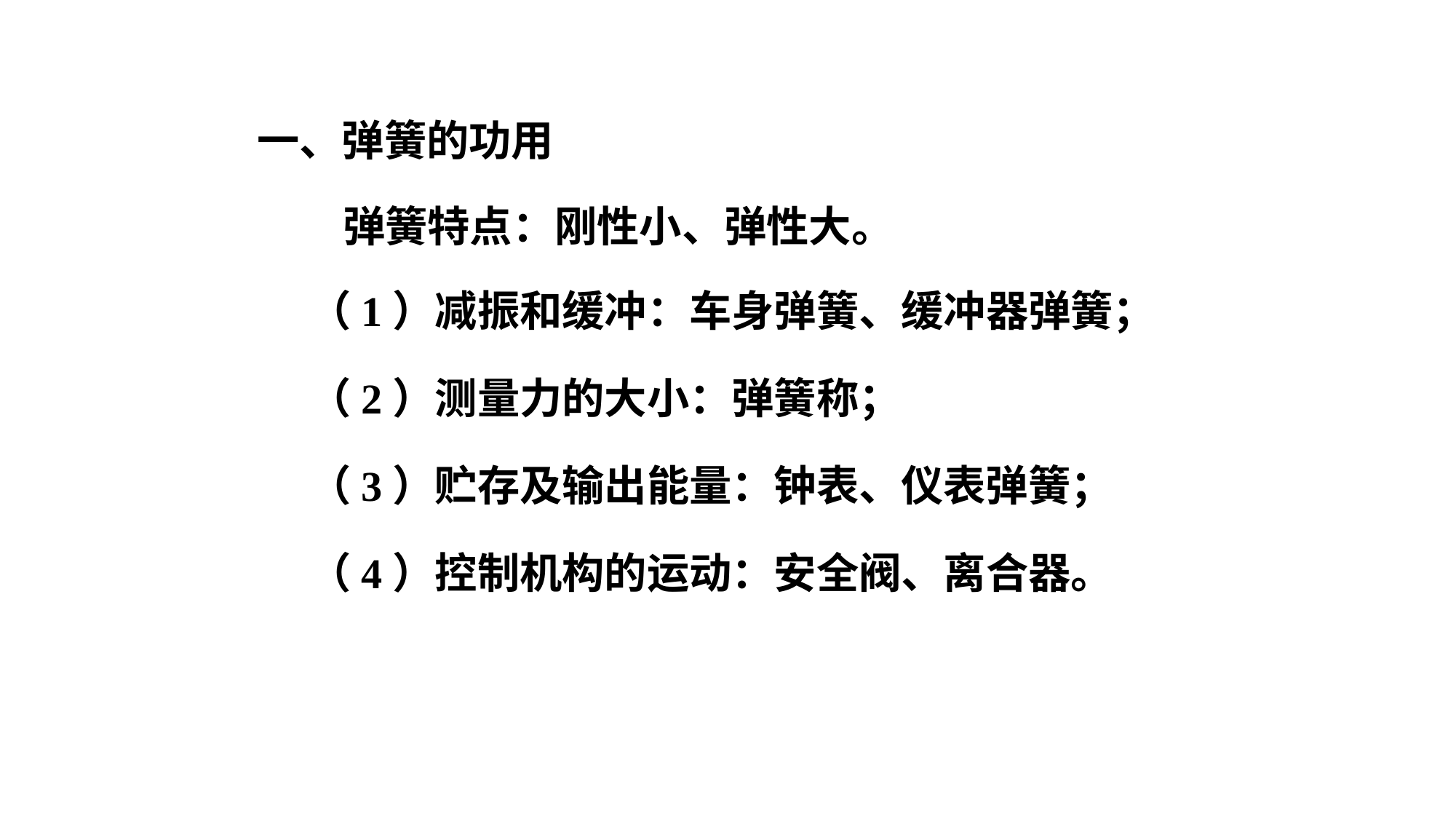

一、弹簧的功用
弹簧特点：刚性小、弹性大。
（1）减振和缓冲：车身弹簧、缓冲器弹簧；
（2）测量力的大小：弹簧称；
（3）贮存及输出能量：钟表、仪表弹簧；
（4）控制机构的运动：安全阀、离合器。